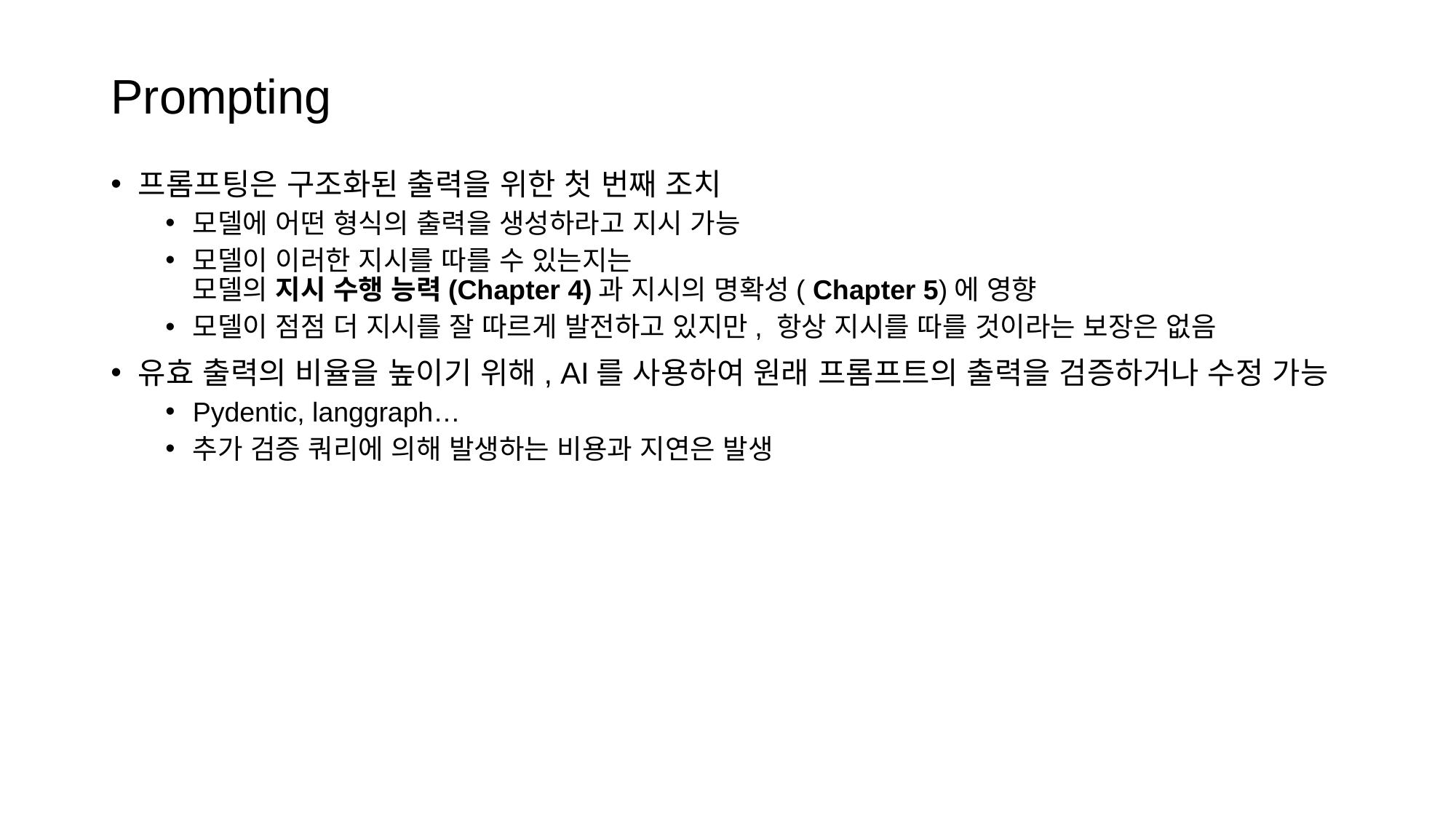

# Prompting
프롬프팅은 구조화된 출력을 위한 첫 번째 조치
모델에 어떤 형식의 출력을 생성하라고 지시 가능
모델이 이러한 지시를 따를 수 있는지는
모델의 지시 수행 능력(Chapter 4)과 지시의 명확성( Chapter 5)에 영향
모델이 점점 더 지시를 잘 따르게 발전하고 있지만, 항상 지시를 따를 것이라는 보장은 없음
유효 출력의 비율을 높이기 위해, AI를 사용하여 원래 프롬프트의 출력을 검증하거나 수정 가능
Pydentic, langgraph…
추가 검증 쿼리에 의해 발생하는 비용과 지연은 발생